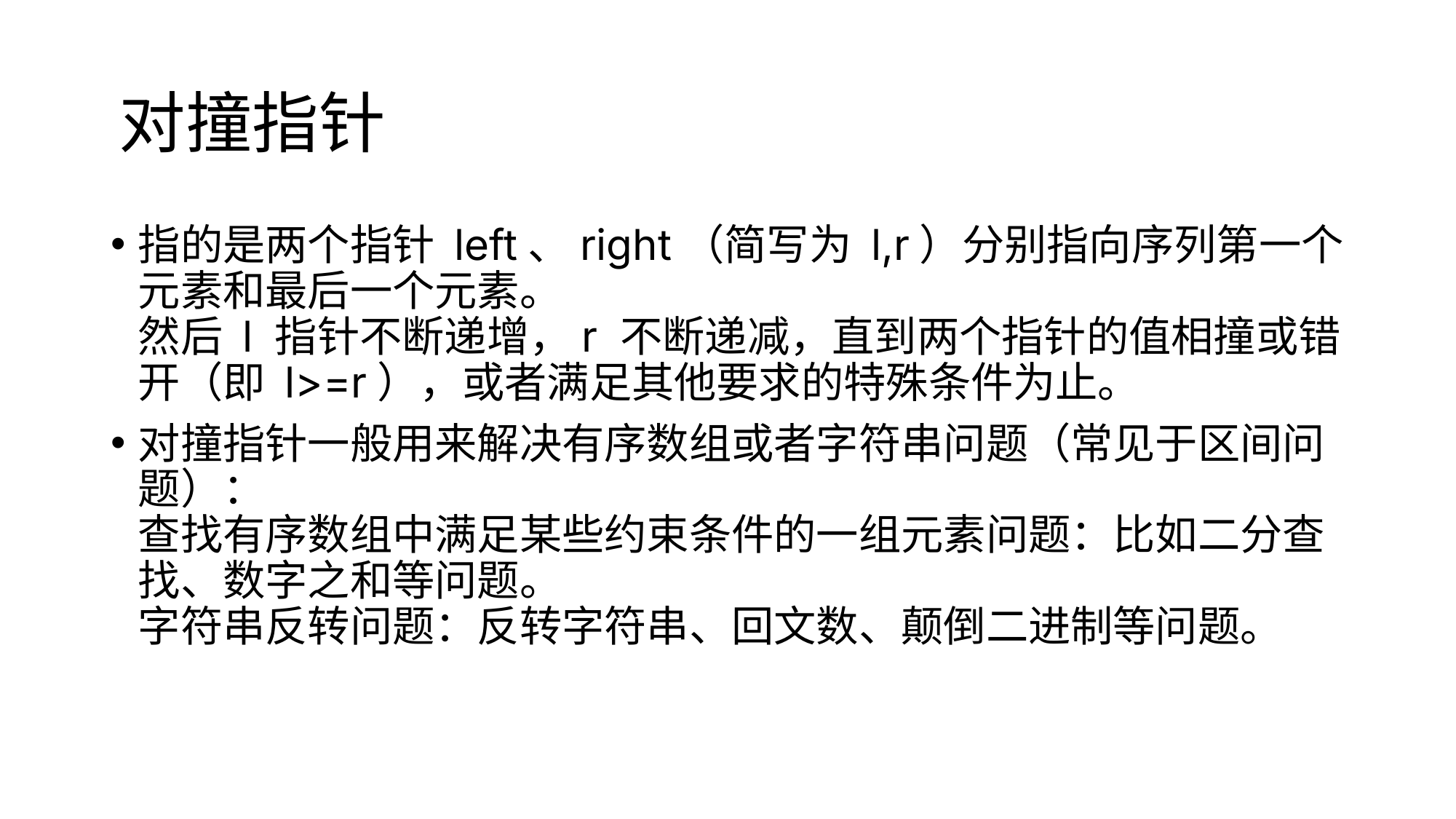

# 对撞指针
指的是两个指针 left、right（简写为 l,r）分别指向序列第一个元素和最后一个元素。
然后 l 指针不断递增，r 不断递减，直到两个指针的值相撞或错开（即 l>=r），或者满足其他要求的特殊条件为止。
对撞指针一般用来解决有序数组或者字符串问题（常见于区间问题）：
查找有序数组中满足某些约束条件的一组元素问题：比如二分查找、数字之和等问题。
字符串反转问题：反转字符串、回文数、颠倒二进制等问题。